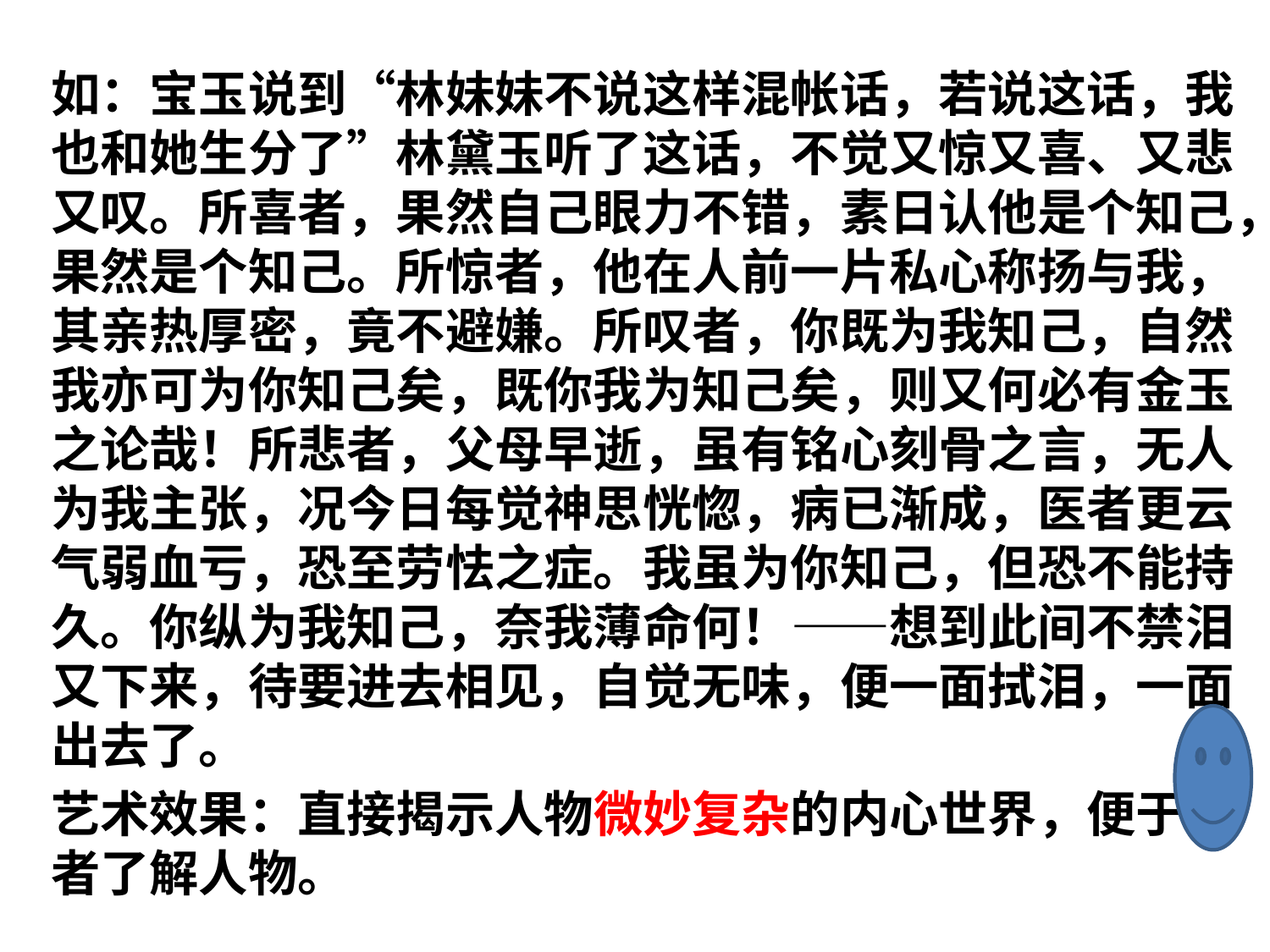

如：宝玉说到“林妹妹不说这样混帐话，若说这话，我也和她生分了”林黛玉听了这话，不觉又惊又喜、又悲又叹。所喜者，果然自己眼力不错，素日认他是个知己，果然是个知己。所惊者，他在人前一片私心称扬与我，其亲热厚密，竟不避嫌。所叹者，你既为我知己，自然我亦可为你知己矣，既你我为知己矣，则又何必有金玉之论哉！所悲者，父母早逝，虽有铭心刻骨之言，无人为我主张，况今日每觉神思恍惚，病已渐成，医者更云气弱血亏，恐至劳怯之症。我虽为你知己，但恐不能持久。你纵为我知己，奈我薄命何！——想到此间不禁泪又下来，待要进去相见，自觉无味，便一面拭泪，一面出去了。
艺术效果：直接揭示人物微妙复杂的内心世界，便于读者了解人物。